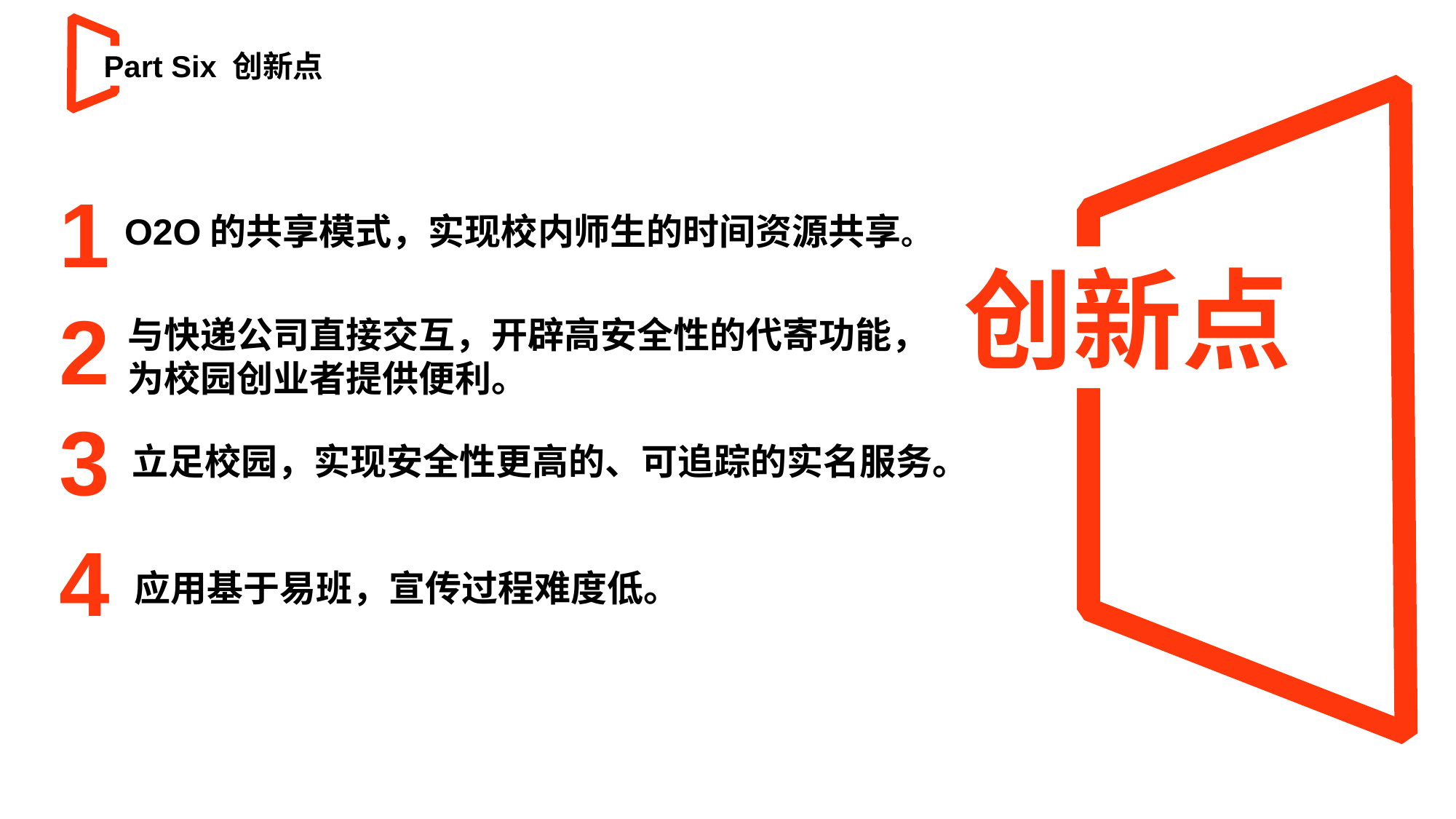

Part Six 创新点

1
 O2O的共享模式，实现校内师生的时间资源共享。
创新点
2
与快递公司直接交互，开辟高安全性的代寄功能，
为校园创业者提供便利。
3
立足校园，实现安全性更高的、可追踪的实名服务。
应用基于易班，宣传过程难度低。
4